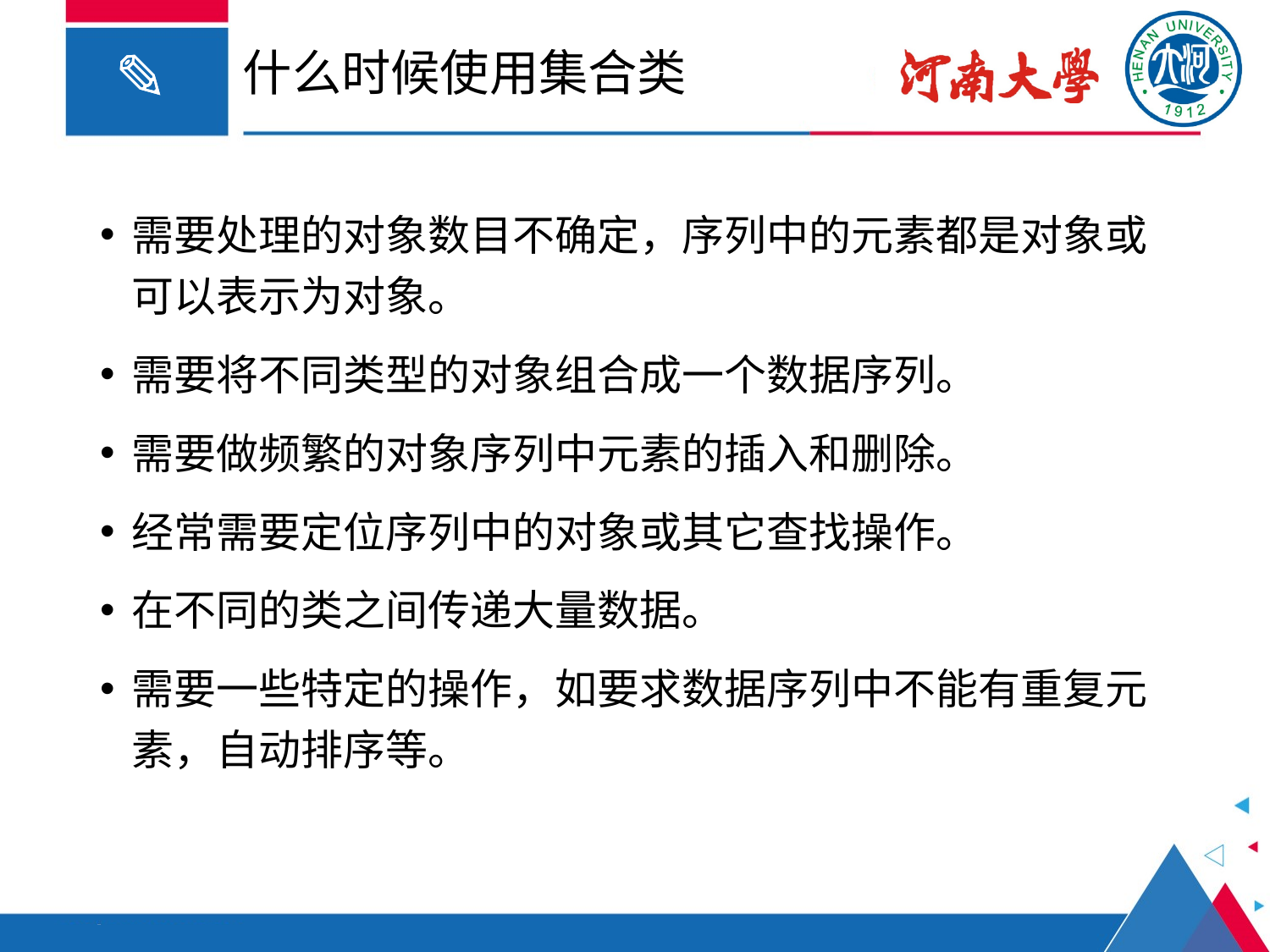

# 什么时候使用集合类
需要处理的对象数目不确定，序列中的元素都是对象或可以表示为对象。
需要将不同类型的对象组合成一个数据序列。
需要做频繁的对象序列中元素的插入和删除。
经常需要定位序列中的对象或其它查找操作。
在不同的类之间传递大量数据。
需要一些特定的操作，如要求数据序列中不能有重复元素，自动排序等。